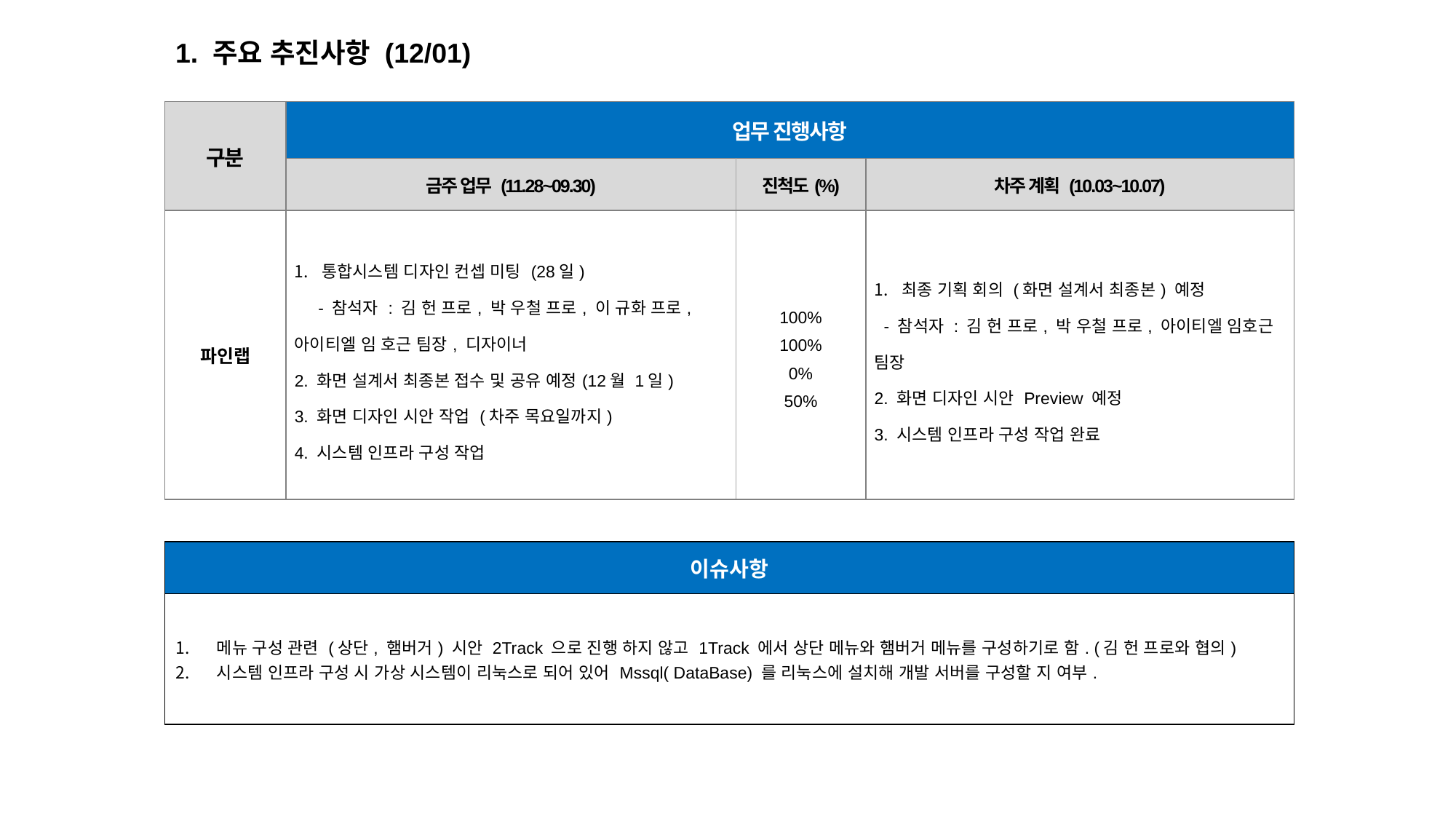

1. 주요 추진사항 (12/01)
| 구분 | 업무 진행사항 |  |  |
| --- | --- | --- | --- |
|  | 금주 업무 (11.28~09.30) | 진척도(%) | 차주 계획 (10.03~10.07) |
| 파인랩 | 통합시스템 디자인 컨셉 미팅 (28일) - 참석자 : 김 헌 프로, 박 우철 프로, 이 규화 프로, 아이티엘 임 호근 팀장, 디자이너 2. 화면 설계서 최종본 접수 및 공유 예정(12월 1일) 3. 화면 디자인 시안 작업 (차주 목요일까지) 4. 시스템 인프라 구성 작업 | 100% 100% 0% 50% | 최종 기획 회의 (화면 설계서 최종본) 예정 - 참석자 : 김 헌 프로, 박 우철 프로, 아이티엘 임호근 팀장 2. 화면 디자인 시안 Preview 예정 3. 시스템 인프라 구성 작업 완료 |
| 이슈사항 |
| --- |
| 메뉴 구성 관련 (상단, 햄버거) 시안 2Track 으로 진행 하지 않고 1Track 에서 상단 메뉴와 햄버거 메뉴를 구성하기로 함. (김 헌 프로와 협의) 시스템 인프라 구성 시 가상 시스템이 리눅스로 되어 있어 Mssql( DataBase) 를 리눅스에 설치해 개발 서버를 구성할 지 여부. |